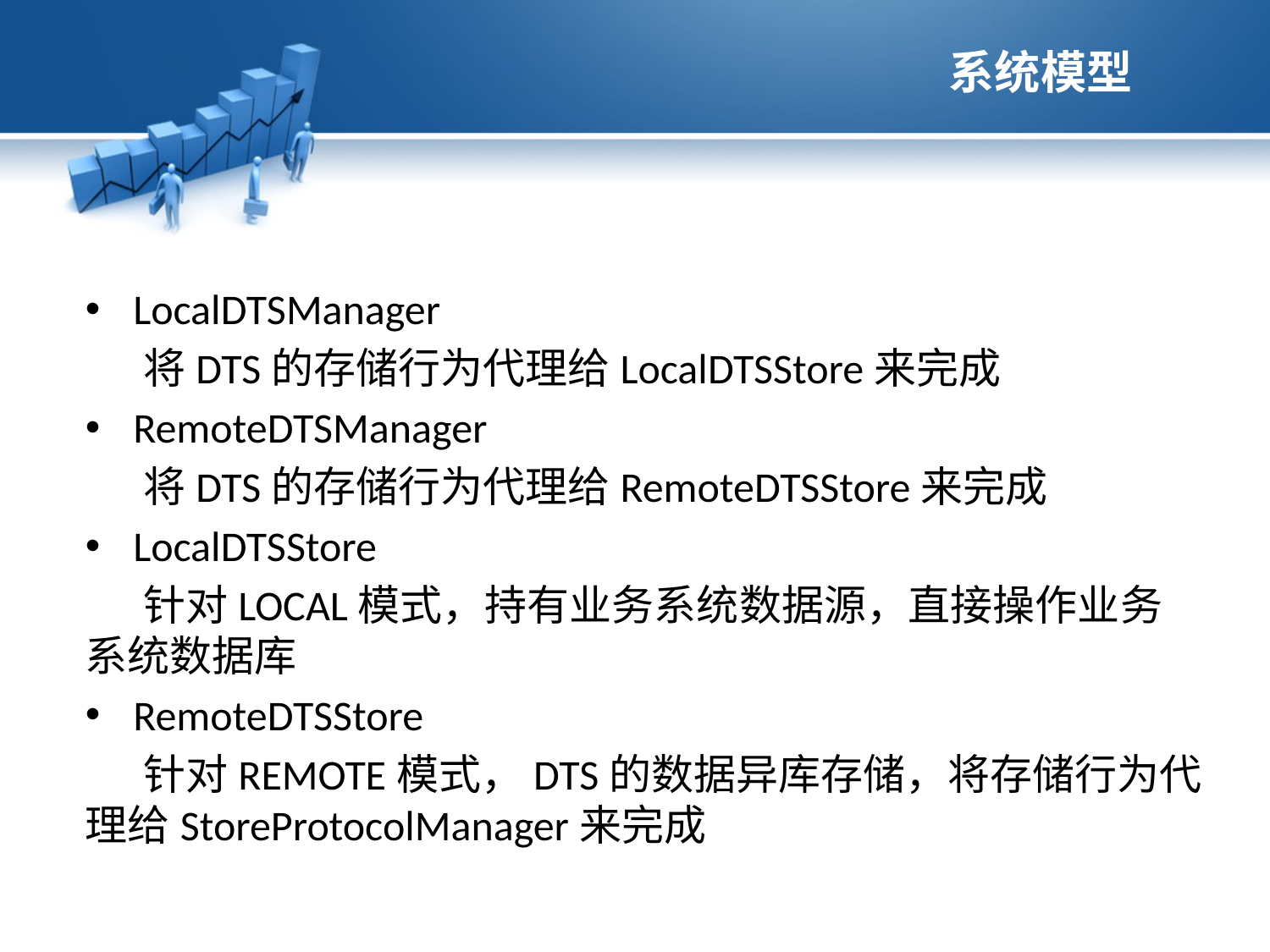

系统模型
LocalDTSManager
     将DTS的存储行为代理给LocalDTSStore来完成
RemoteDTSManager
     将DTS的存储行为代理给RemoteDTSStore来完成
LocalDTSStore
     针对LOCAL模式，持有业务系统数据源，直接操作业务系统数据库
RemoteDTSStore
     针对REMOTE模式，DTS的数据异库存储，将存储行为代理给StoreProtocolManager来完成